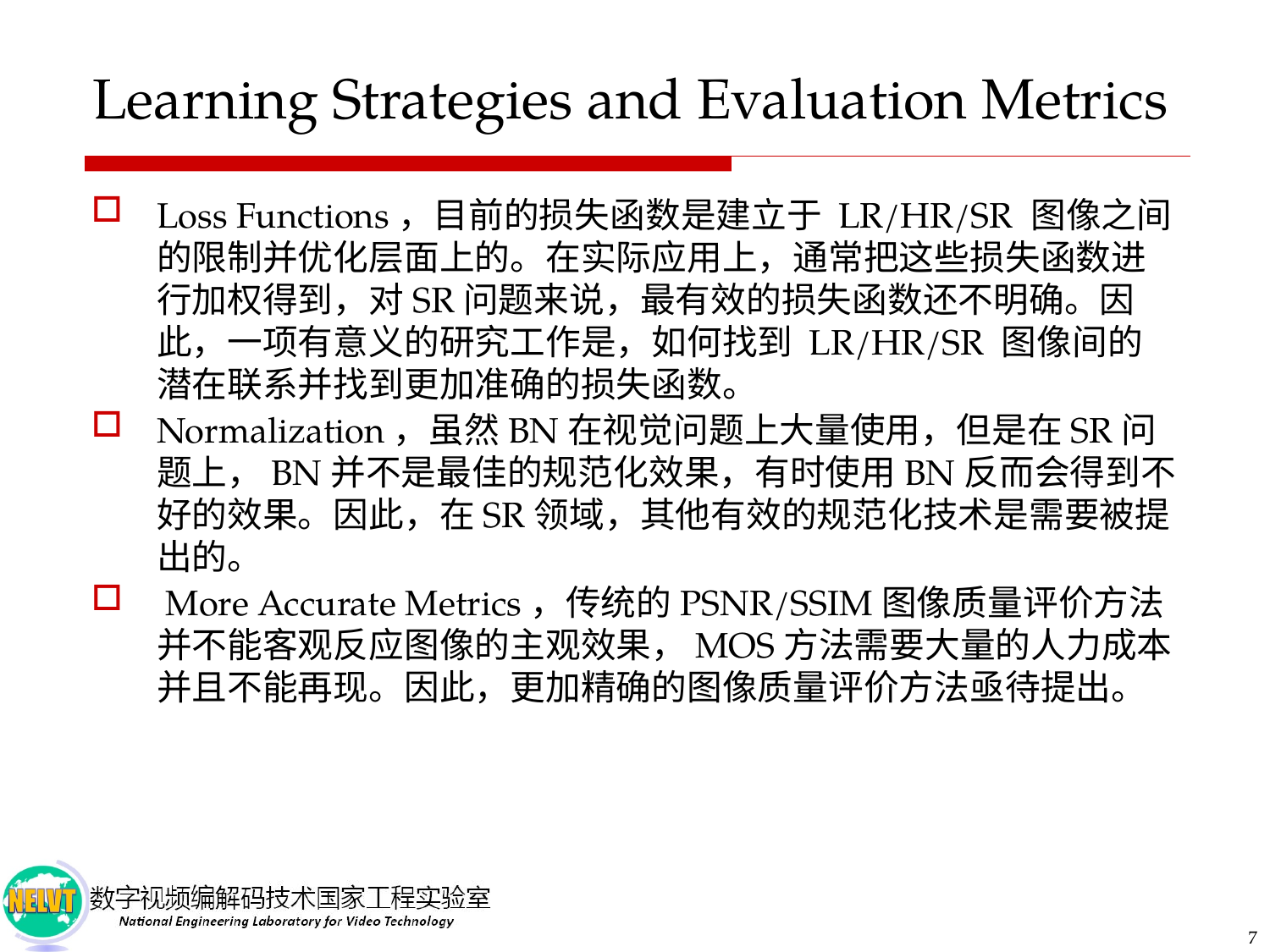

# Learning Strategies and Evaluation Metrics
Loss Functions，目前的损失函数是建立于 LR/HR/SR 图像之间的限制并优化层面上的。在实际应用上，通常把这些损失函数进行加权得到，对SR问题来说，最有效的损失函数还不明确。因此，一项有意义的研究工作是，如何找到 LR/HR/SR 图像间的潜在联系并找到更加准确的损失函数。
Normalization，虽然BN在视觉问题上大量使用，但是在SR问题上，BN并不是最佳的规范化效果，有时使用BN反而会得到不好的效果。因此，在SR领域，其他有效的规范化技术是需要被提出的。
 More Accurate Metrics，传统的PSNR/SSIM图像质量评价方法并不能客观反应图像的主观效果，MOS方法需要大量的人力成本并且不能再现。因此，更加精确的图像质量评价方法亟待提出。
7